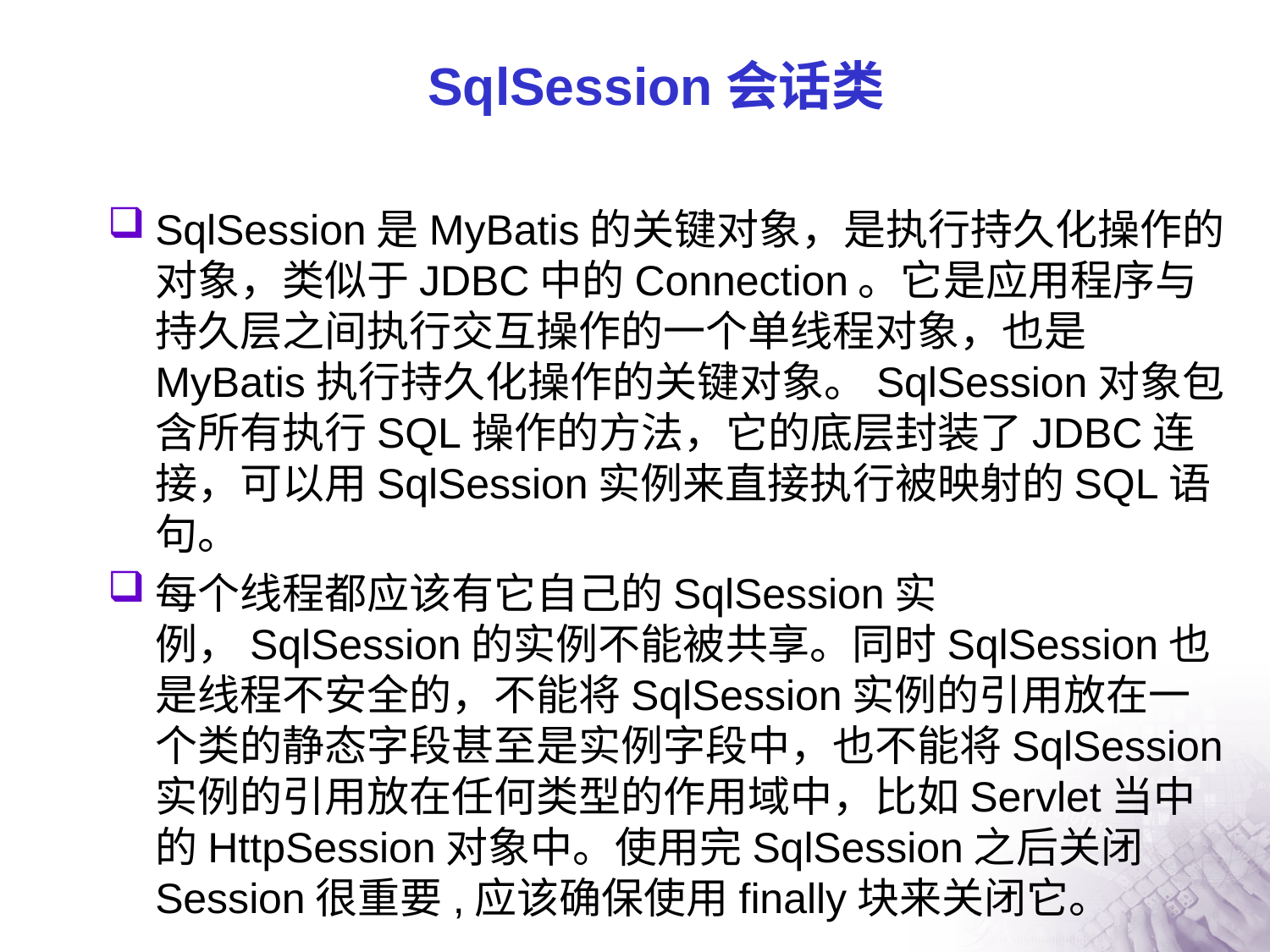

# SqlSession会话类
SqlSession是MyBatis的关键对象，是执行持久化操作的对象，类似于JDBC中的Connection。它是应用程序与持久层之间执行交互操作的一个单线程对象，也是MyBatis执行持久化操作的关键对象。SqlSession对象包含所有执行SQL操作的方法，它的底层封装了JDBC连接，可以用SqlSession实例来直接执行被映射的SQL语句。
每个线程都应该有它自己的SqlSession实例，SqlSession的实例不能被共享。同时SqlSession也是线程不安全的，不能将SqlSession实例的引用放在一个类的静态字段甚至是实例字段中，也不能将SqlSession实例的引用放在任何类型的作用域中，比如Servlet当中的HttpSession对象中。使用完SqlSession之后关闭Session很重要,应该确保使用finally块来关闭它。